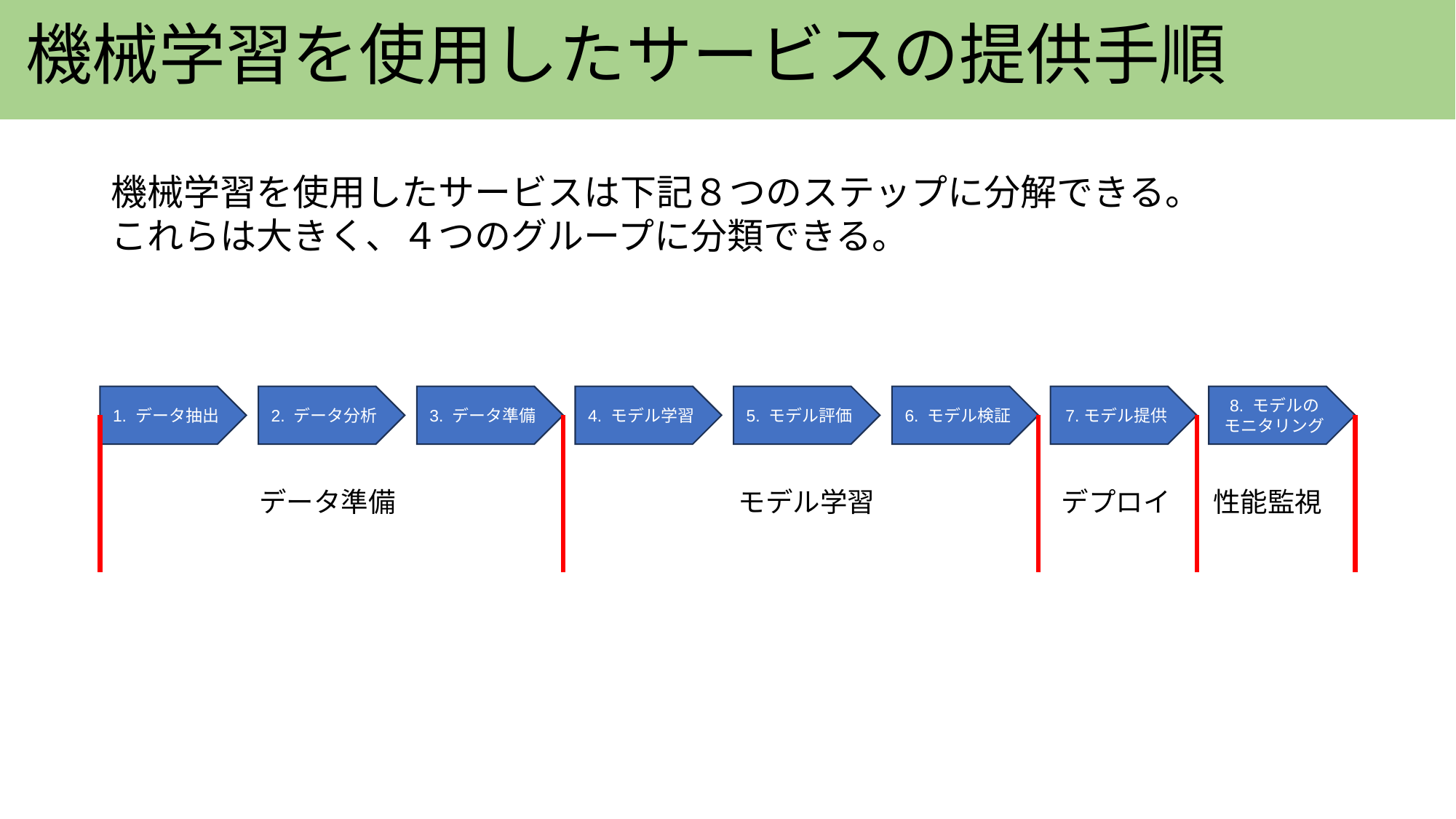

# 機械学習を使用したサービスの提供手順
機械学習を使用したサービスは下記８つのステップに分解できる。
これらは大きく、４つのグループに分類できる。

1. データ抽出
2. データ分析
3. データ準備
4. モデル学習
5. モデル評価
6. モデル検証
7.モデル提供
8. モデルの
モニタリング
データ準備
モデル学習
デプロイ
性能監視